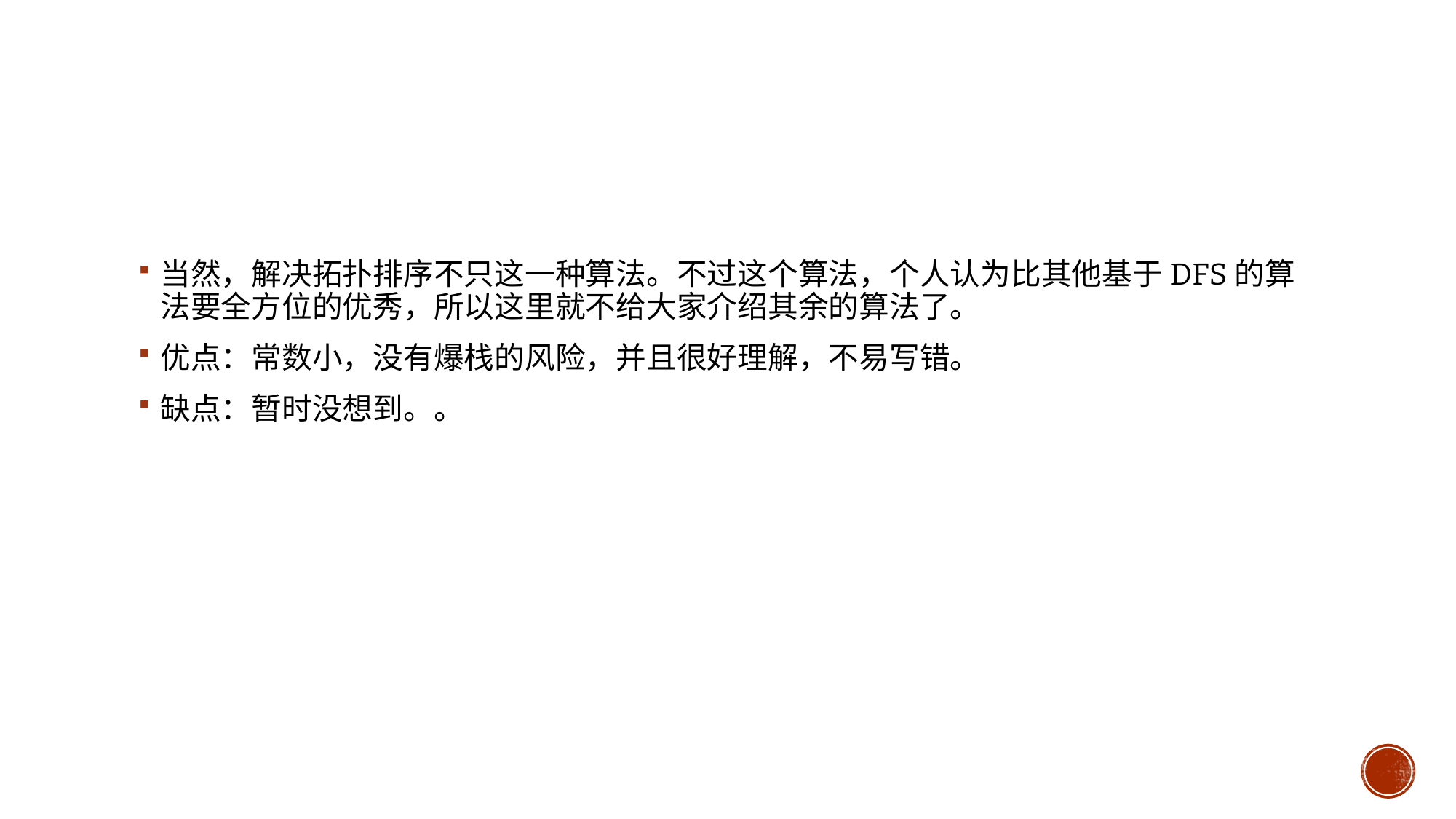

#
当然，解决拓扑排序不只这一种算法。不过这个算法，个人认为比其他基于DFS的算法要全方位的优秀，所以这里就不给大家介绍其余的算法了。
优点：常数小，没有爆栈的风险，并且很好理解，不易写错。
缺点：暂时没想到。。